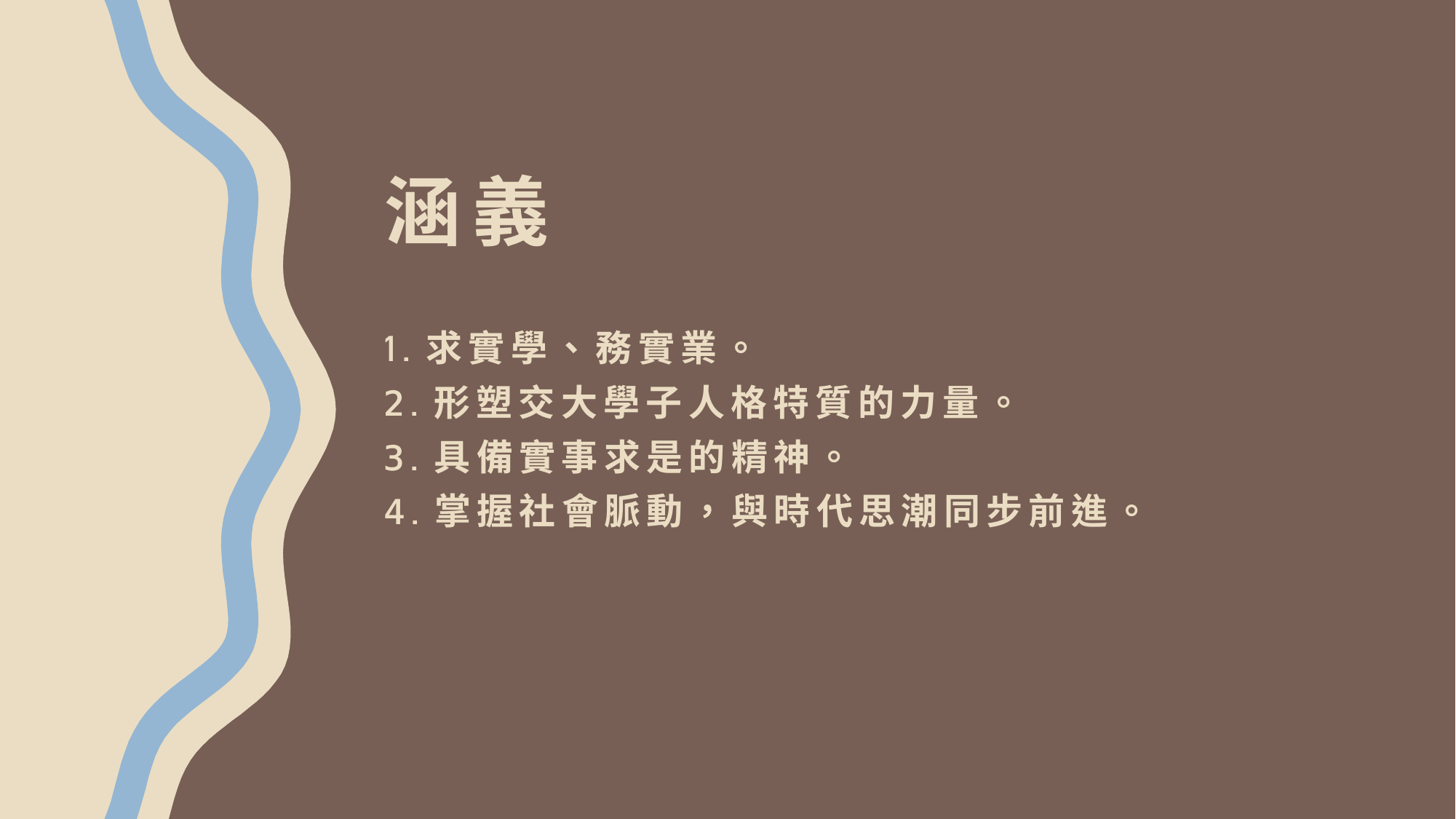

# 涵義
1.求實學、務實業。
2.形塑交大學子人格特質的力量。
3.具備實事求是的精神。
4.掌握社會脈動，與時代思潮同步前進。